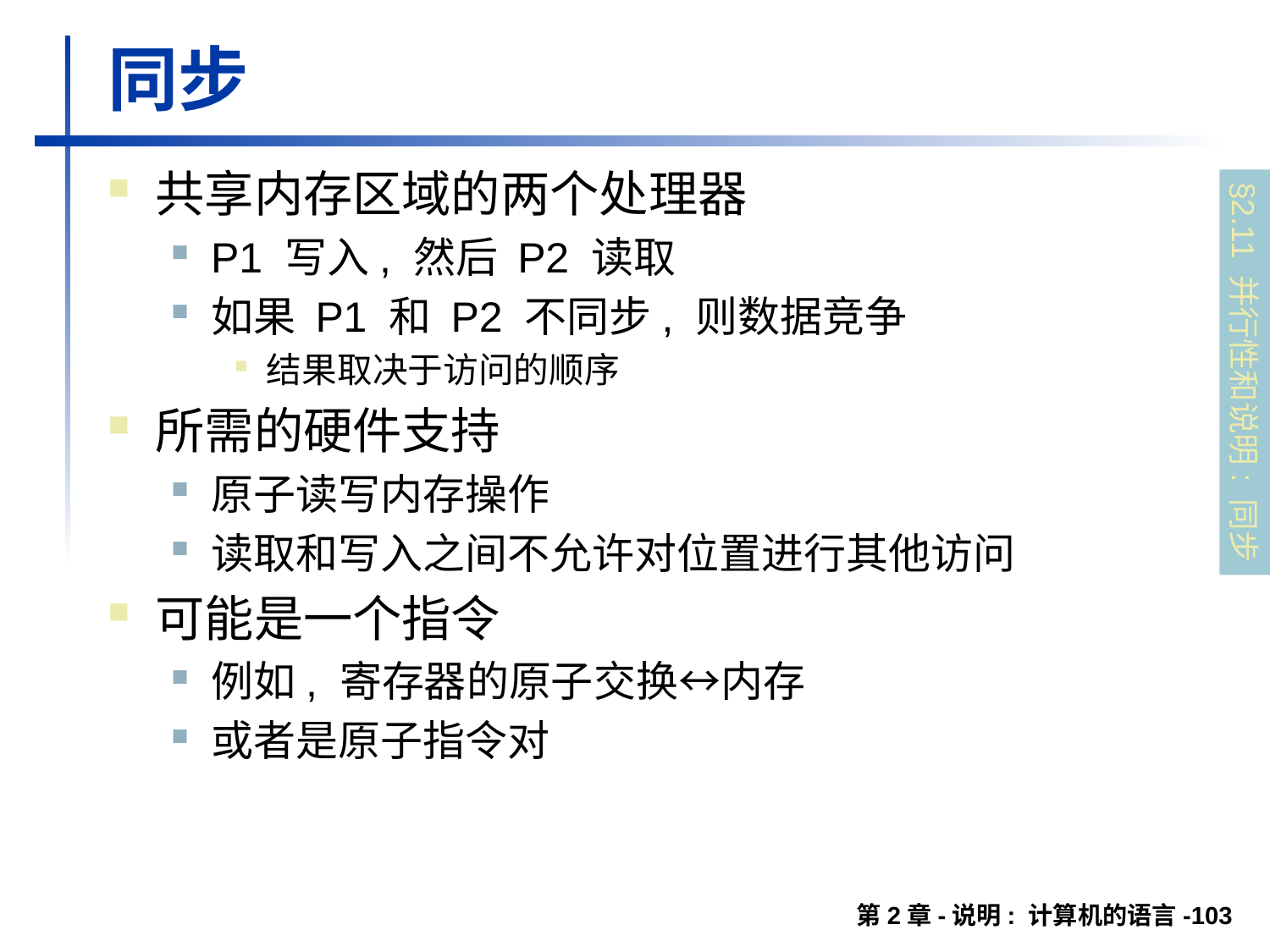

# 同步
共享内存区域的两个处理器
P1 写入, 然后 P2 读取
如果 P1 和 P2 不同步, 则数据竞争
结果取决于访问的顺序
所需的硬件支持
原子读写内存操作
读取和写入之间不允许对位置进行其他访问
可能是一个指令
例如, 寄存器的原子交换↔内存
或者是原子指令对
§2.11 并行性和说明: 同步
第2章-说明: 计算机的语言-103